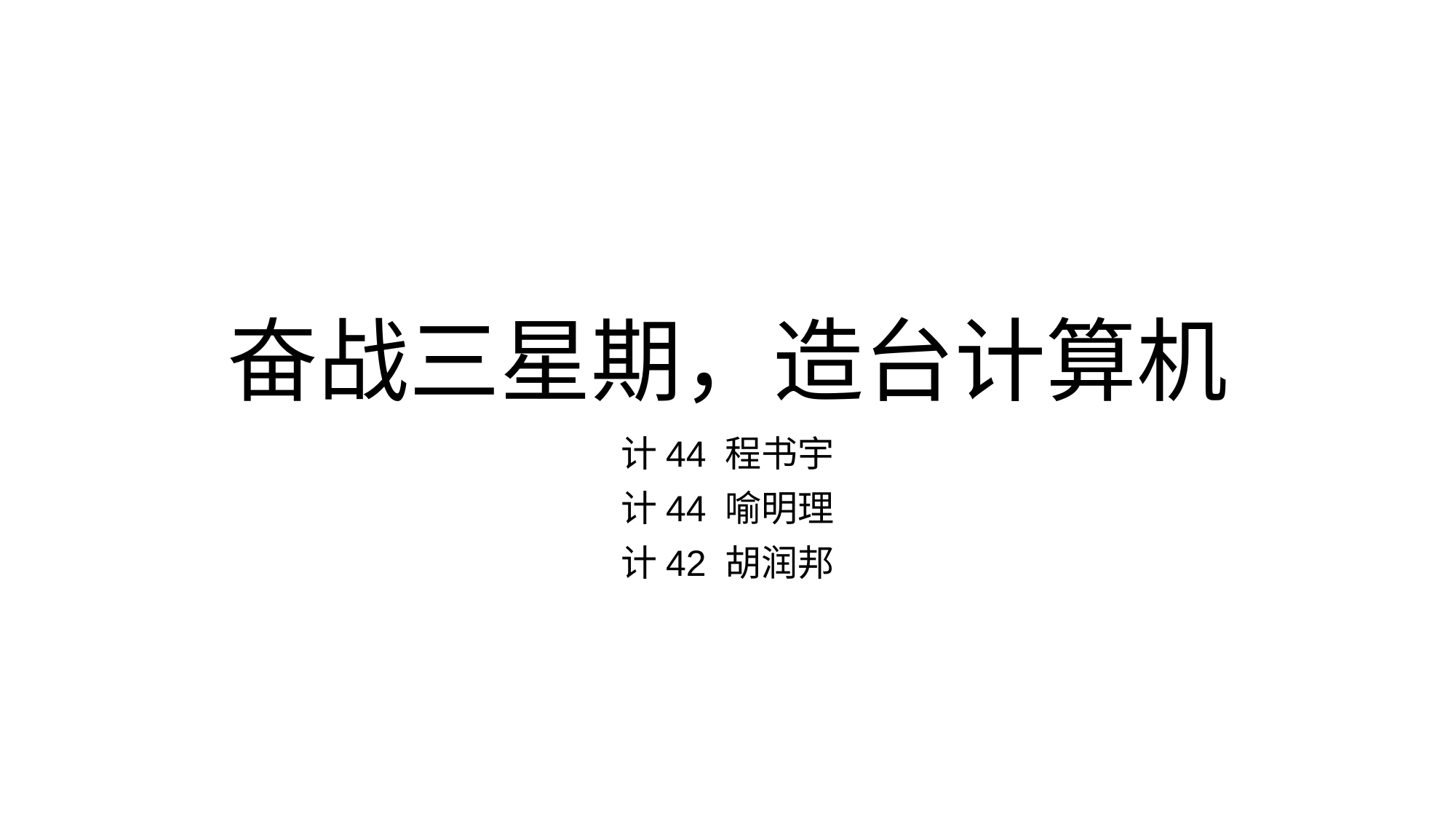

# 奋战三星期，造台计算机
计44 程书宇
计44 喻明理
计42 胡润邦